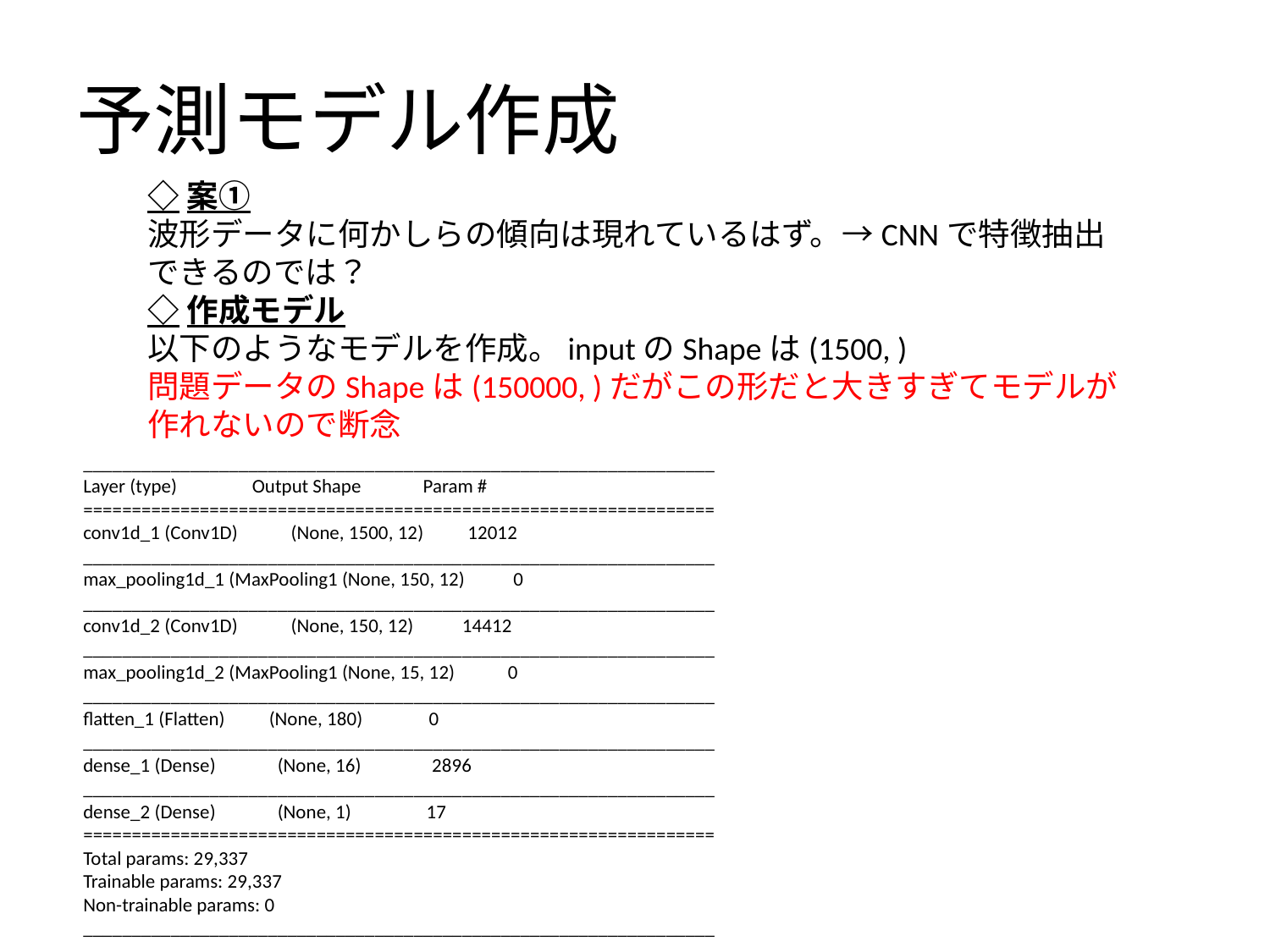

# 予測モデル作成
◇案①
波形データに何かしらの傾向は現れているはず。→CNNで特徴抽出できるのでは？
◇作成モデル
以下のようなモデルを作成。inputのShapeは(1500, )
問題データのShapeは(150000, )だがこの形だと大きすぎてモデルが作れないので断念
_________________________________________________________________
Layer (type)                 Output Shape              Param #
=================================================================
conv1d_1 (Conv1D)            (None, 1500, 12)          12012
_________________________________________________________________
max_pooling1d_1 (MaxPooling1 (None, 150, 12)           0
_________________________________________________________________
conv1d_2 (Conv1D)            (None, 150, 12)           14412
_________________________________________________________________
max_pooling1d_2 (MaxPooling1 (None, 15, 12)            0
_________________________________________________________________
flatten_1 (Flatten)          (None, 180)               0
_________________________________________________________________
dense_1 (Dense)              (None, 16)                2896
_________________________________________________________________
dense_2 (Dense)              (None, 1)                 17
=================================================================
Total params: 29,337
Trainable params: 29,337
Non-trainable params: 0
_________________________________________________________________